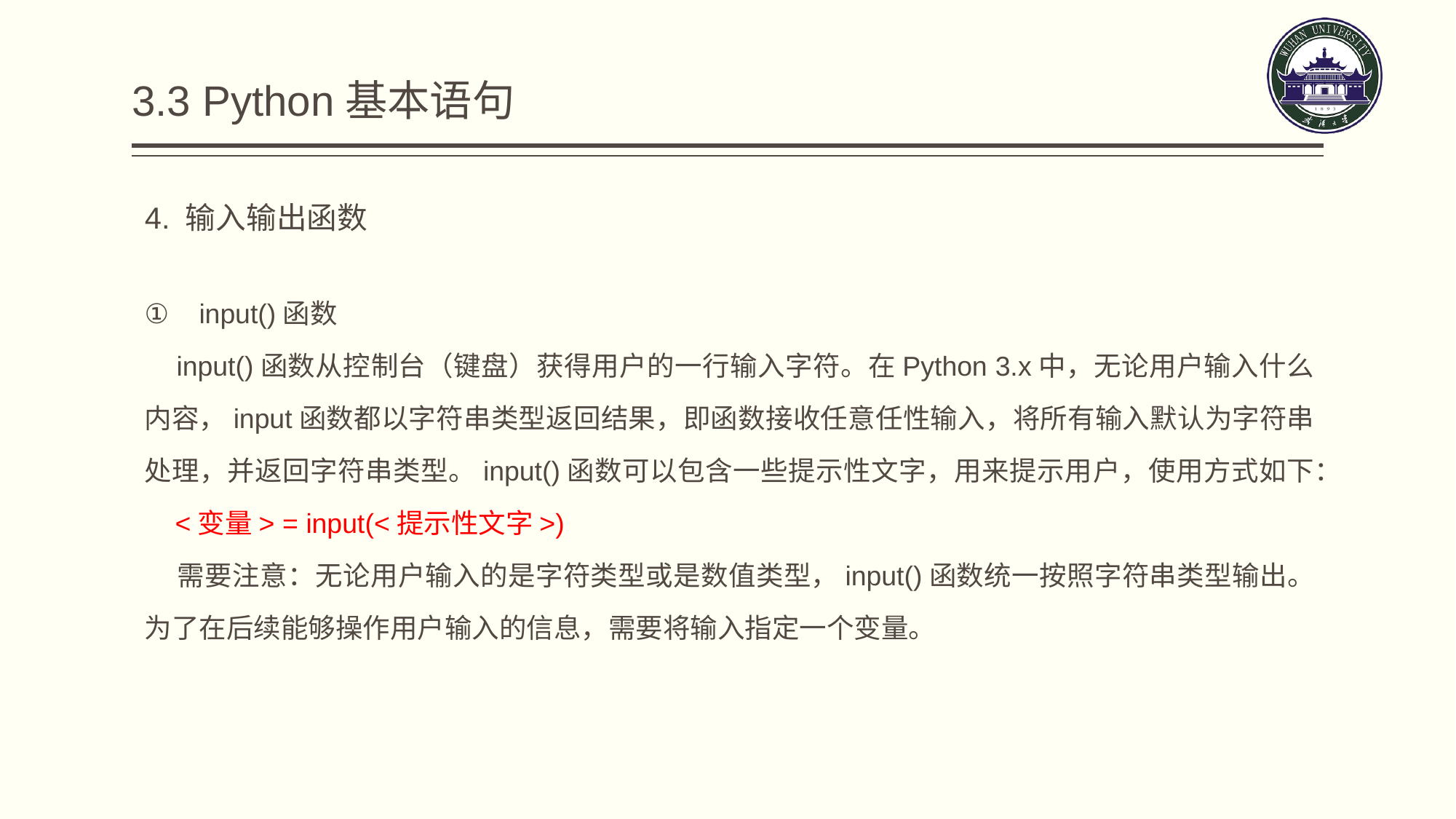

3.3 Python基本语句
4. 输入输出函数
input()函数
    input()函数从控制台（键盘）获得用户的一行输入字符。在Python 3.x中，无论用户输入什么内容，input函数都以字符串类型返回结果，即函数接收任意任性输入，将所有输入默认为字符串处理，并返回字符串类型。input()函数可以包含一些提示性文字，用来提示用户，使用方式如下：
    <变量> = input(<提示性文字>)
    需要注意：无论用户输入的是字符类型或是数值类型，input()函数统一按照字符串类型输出。为了在后续能够操作用户输入的信息，需要将输入指定一个变量。